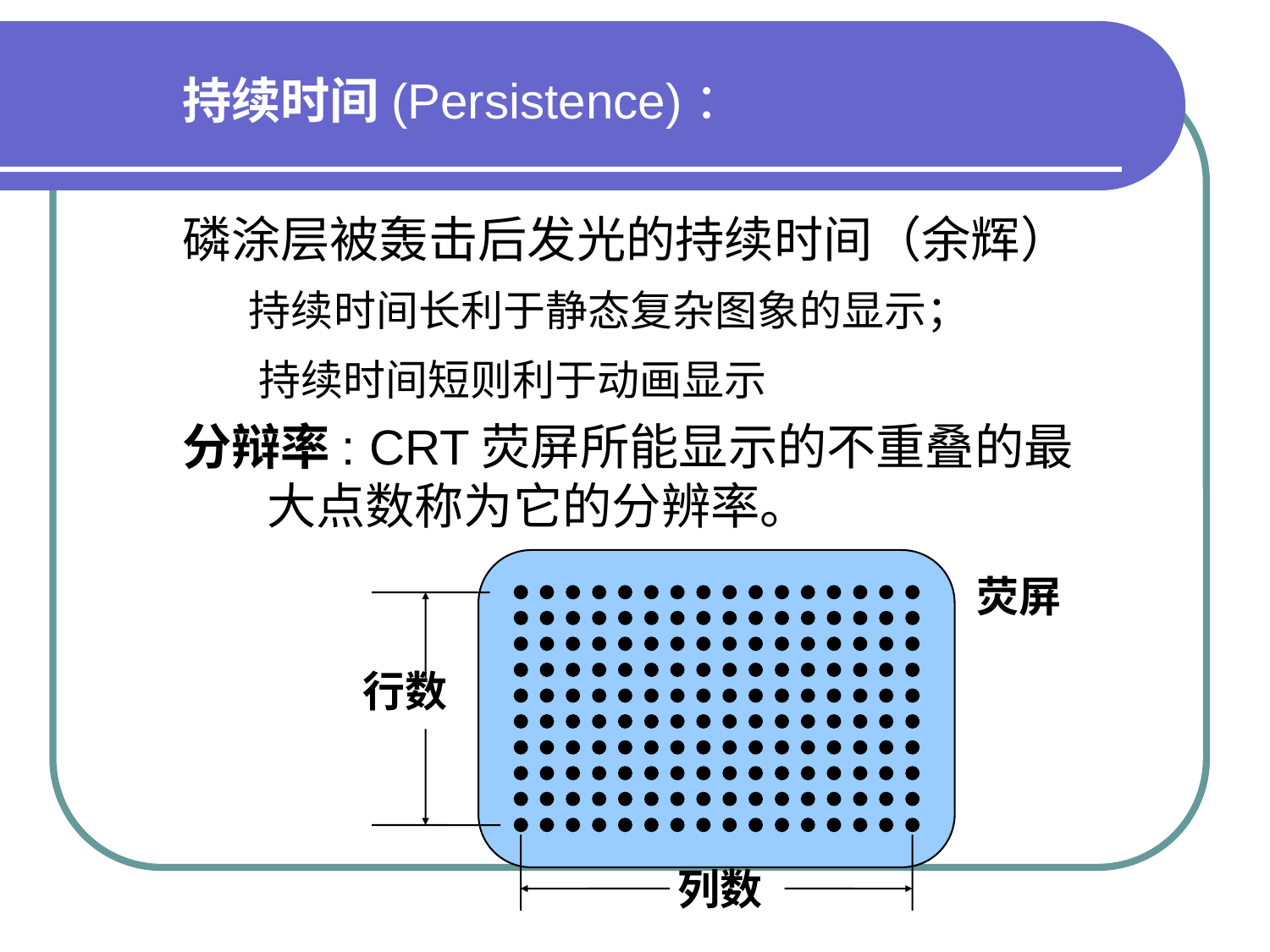

持续时间(Persistence)：

磷涂层被轰击后发光的持续时间（余辉）
     持续时间长利于静态复杂图象的显示；
       持续时间短则利于动画显示
分辩率: CRT荧屏所能显示的不重叠的最大点数称为它的分辨率。

荧屏

行数

列数